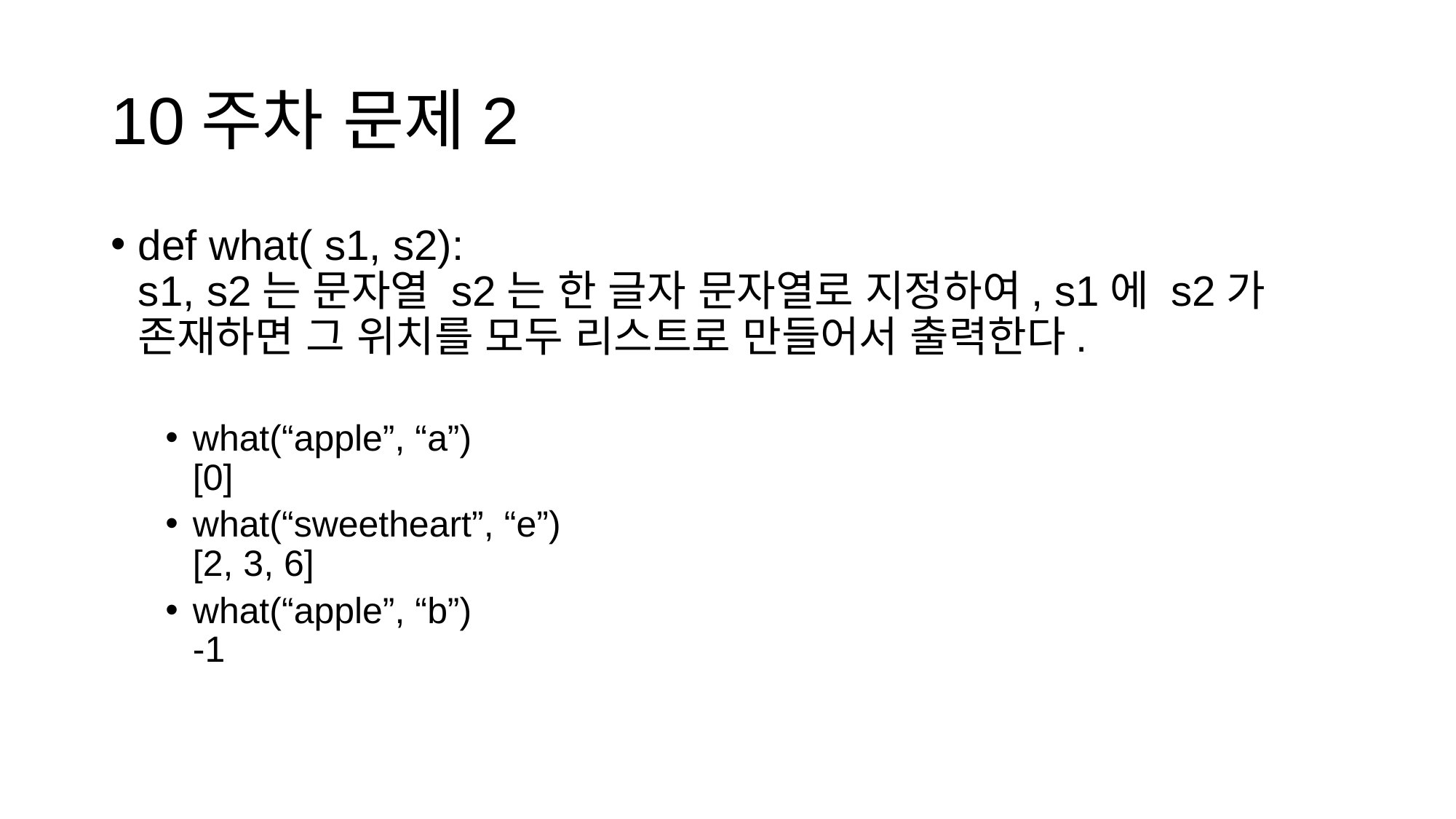

# 10주차 문제2
def what( s1, s2):
s1, s2는 문자열 s2는 한 글자 문자열로 지정하여, s1에 s2가 존재하면 그 위치를 모두 리스트로 만들어서 출력한다.
what(“apple”, “a”)
[0]
what(“sweetheart”, “e”)
[2, 3, 6]
what(“apple”, “b”)
-1